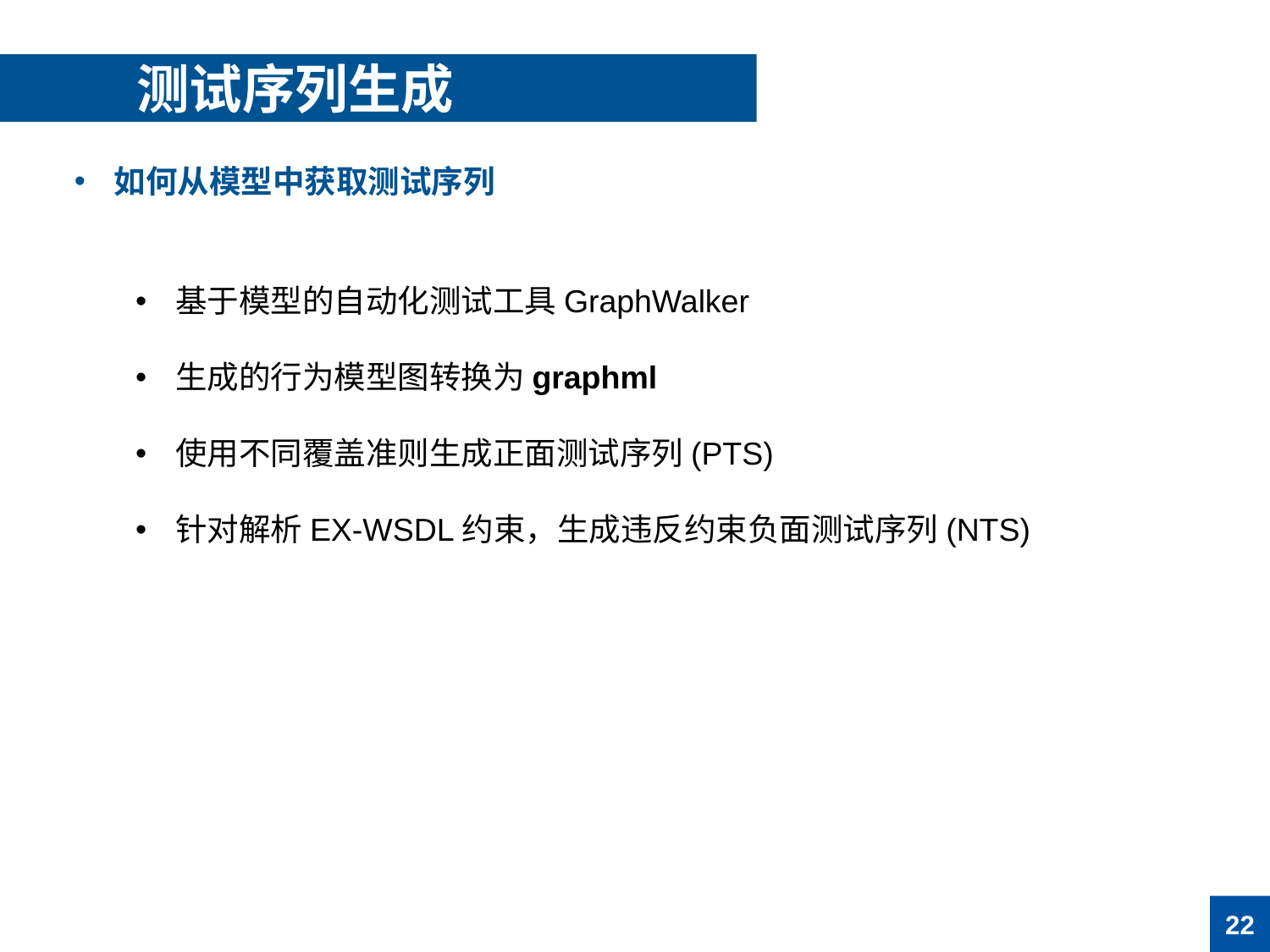

测试序列生成
如何从模型中获取测试序列
基于模型的自动化测试工具GraphWalker

生成的行为模型图转换为graphml

使用不同覆盖准则生成正面测试序列(PTS)

针对解析EX-WSDL约束，生成违反约束负面测试序列(NTS)
22